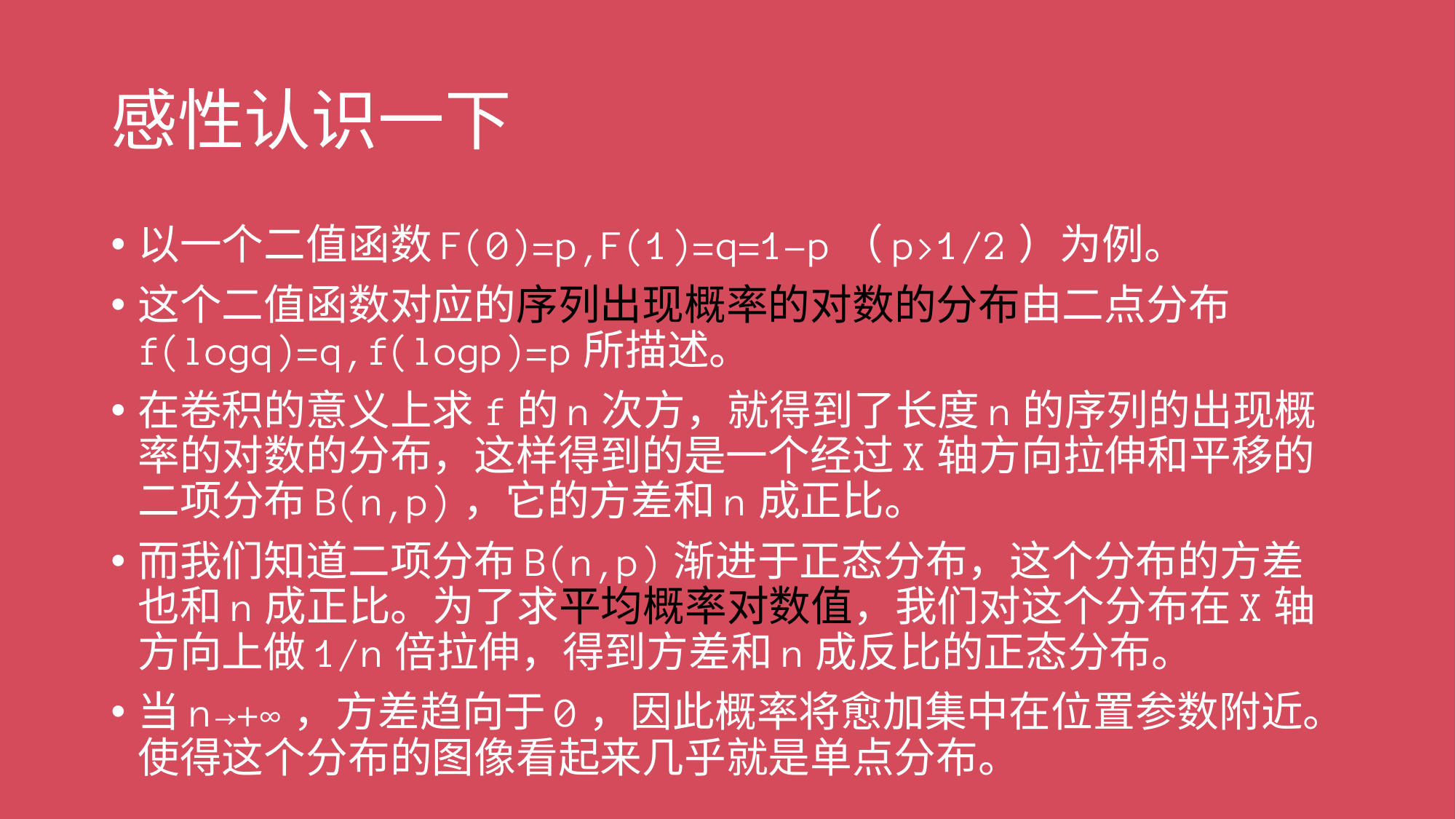

# 感性认识一下
以一个二值函数F(0)=p,F(1)=q=1-p（p>1/2）为例。
这个二值函数对应的序列出现概率的对数的分布由二点分布f(logq)=q,f(logp)=p所描述。
在卷积的意义上求f的n次方，就得到了长度n的序列的出现概率的对数的分布，这样得到的是一个经过X轴方向拉伸和平移的二项分布B(n,p)，它的方差和n成正比。
而我们知道二项分布B(n,p)渐进于正态分布，这个分布的方差也和n成正比。为了求平均概率对数值，我们对这个分布在X轴方向上做1/n倍拉伸，得到方差和n成反比的正态分布。
当n→+∞，方差趋向于0，因此概率将愈加集中在位置参数附近。使得这个分布的图像看起来几乎就是单点分布。